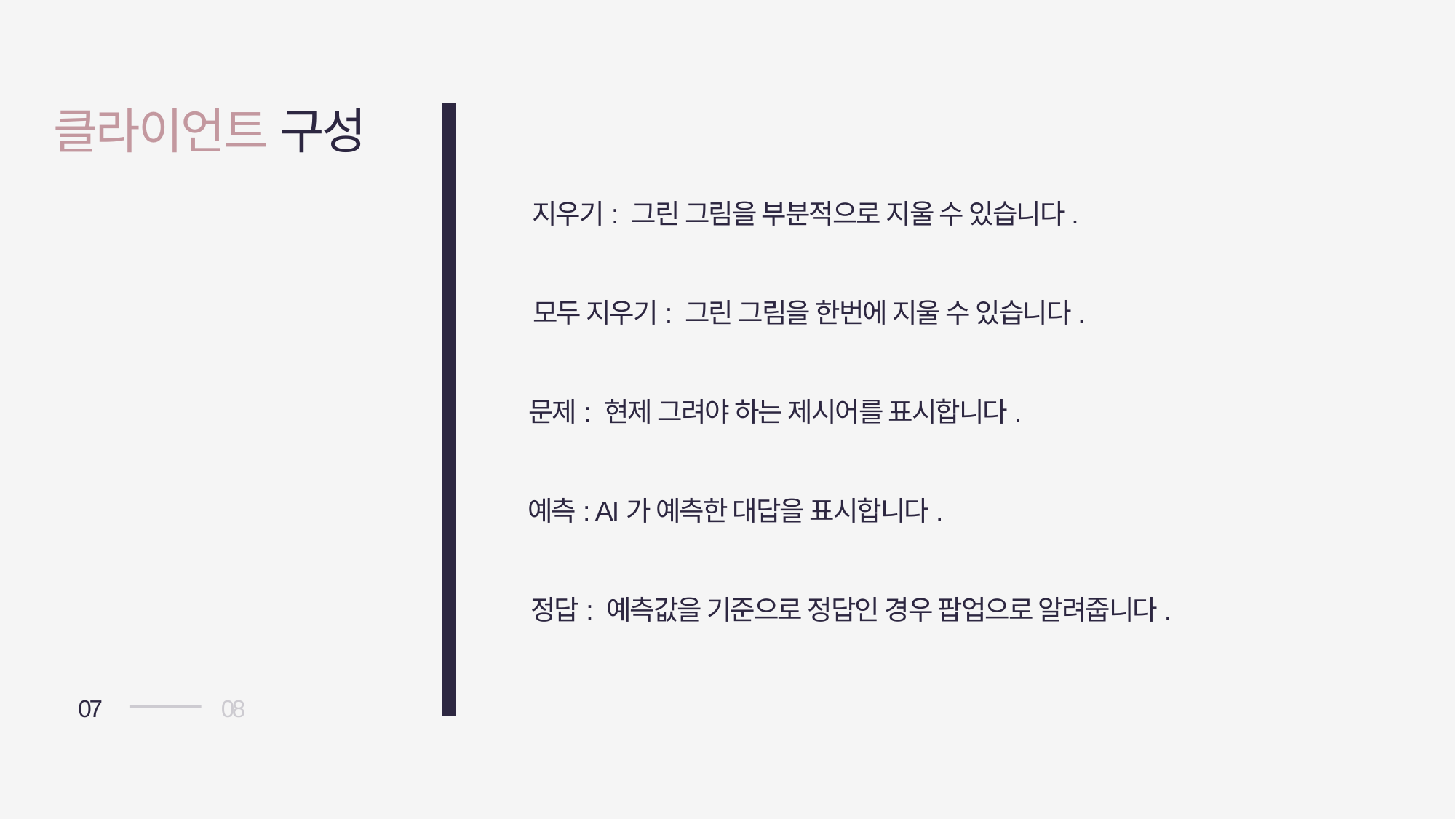

클라이언트 구성
지우기: 그린 그림을 부분적으로 지울 수 있습니다.
모두 지우기: 그린 그림을 한번에 지울 수 있습니다.
문제: 현제 그려야 하는 제시어를 표시합니다.
예측: AI가 예측한 대답을 표시합니다.
정답: 예측값을 기준으로 정답인 경우 팝업으로 알려줍니다.
07
08